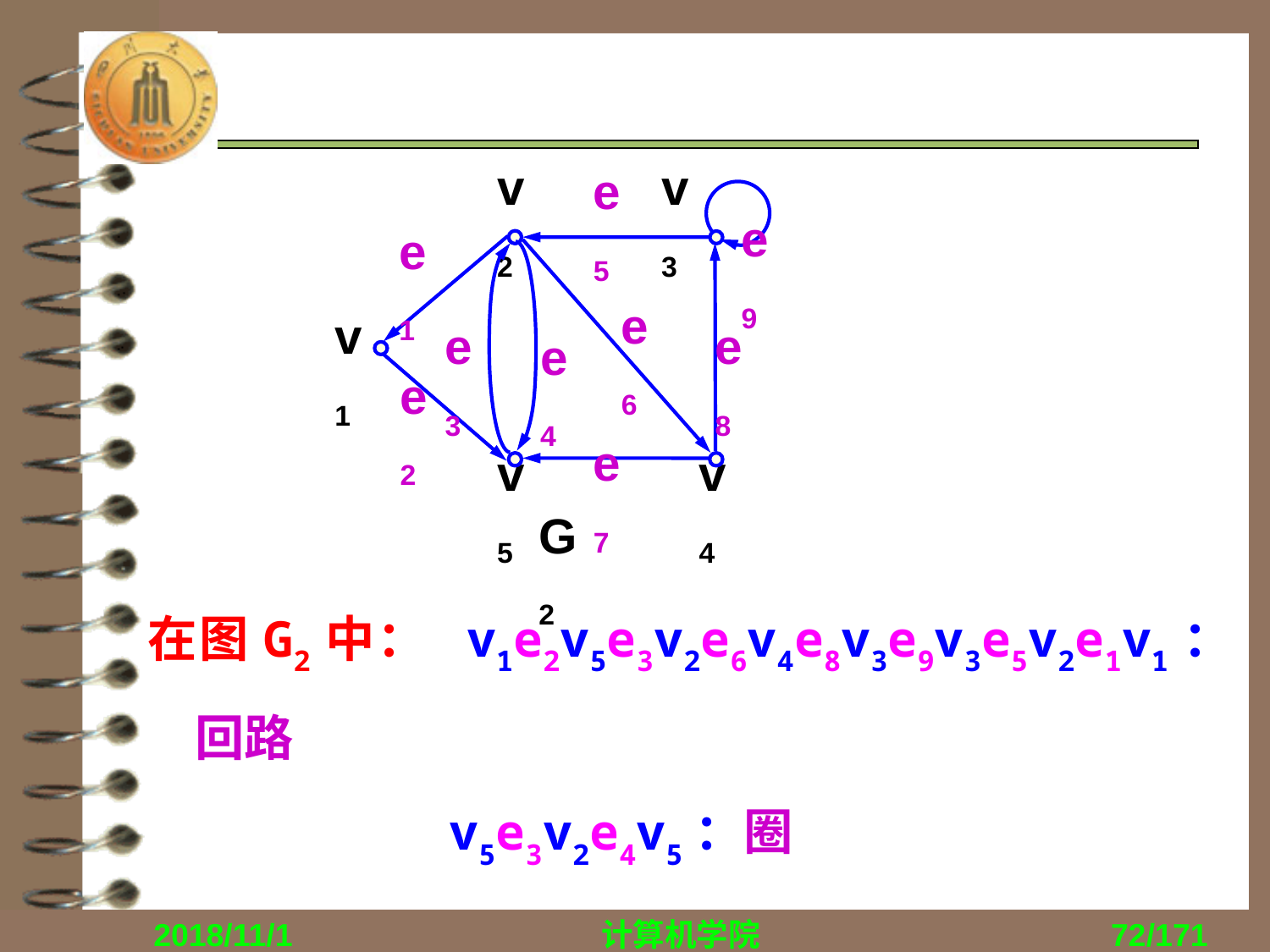

#
v2
v3
e5

e9
e1

e6
v1
e3
e8
e4

e2
e7
v5
v4

G2
在图G2中：	v1e2v5e3v2e6v4e8v3e9v3e5v2e1v1：回路
			v5e3v2e4v5：圈
2018/11/1
计算机学院
72/171